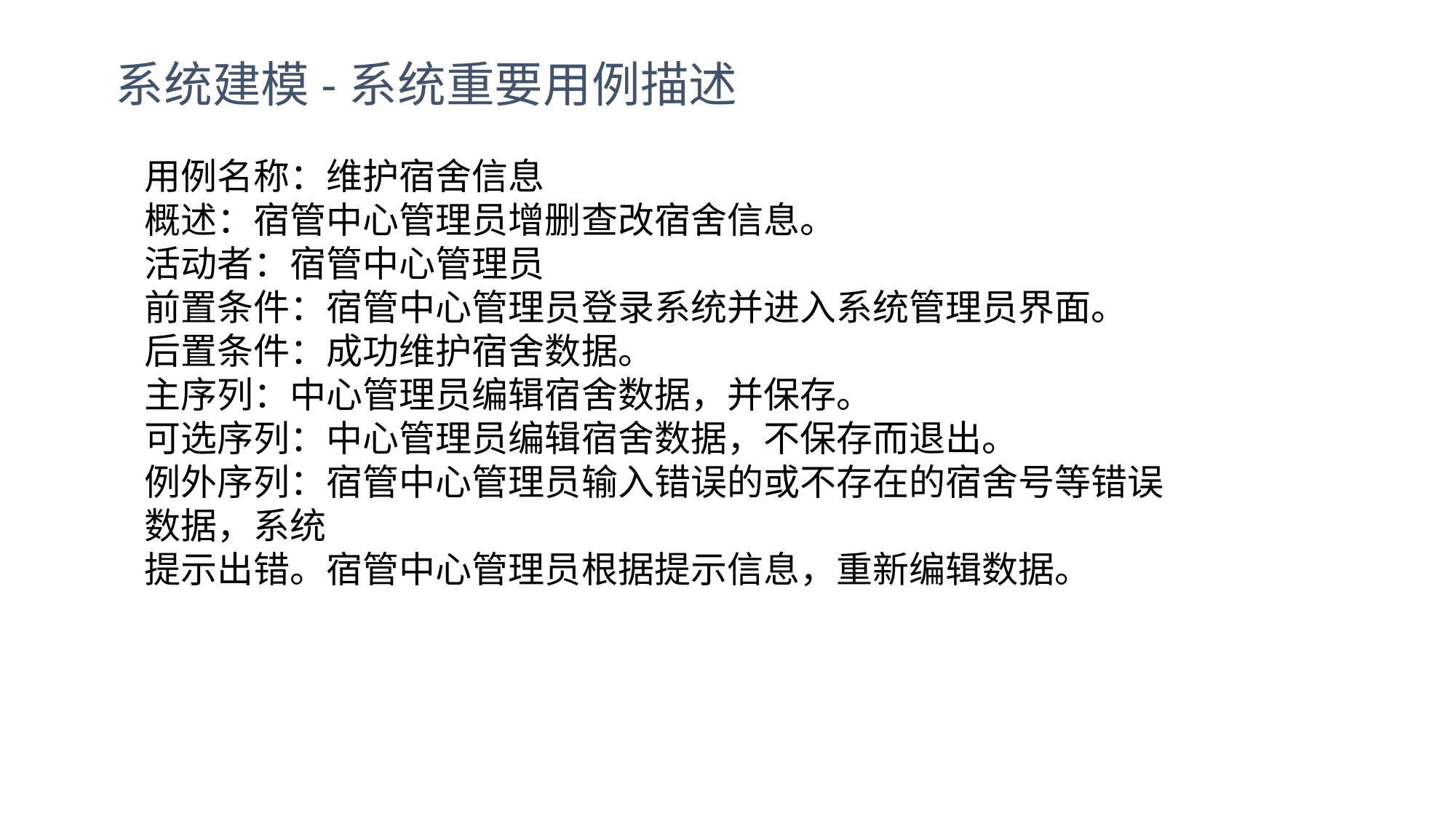

系统建模-系统重要用例描述
用例名称：维护宿舍信息
概述：宿管中心管理员增删查改宿舍信息。
活动者：宿管中心管理员
前置条件：宿管中心管理员登录系统并进入系统管理员界面。
后置条件：成功维护宿舍数据。
主序列：中心管理员编辑宿舍数据，并保存。
可选序列：中心管理员编辑宿舍数据，不保存而退出。
例外序列：宿管中心管理员输入错误的或不存在的宿舍号等错误数据，系统
提示出错。宿管中心管理员根据提示信息，重新编辑数据。